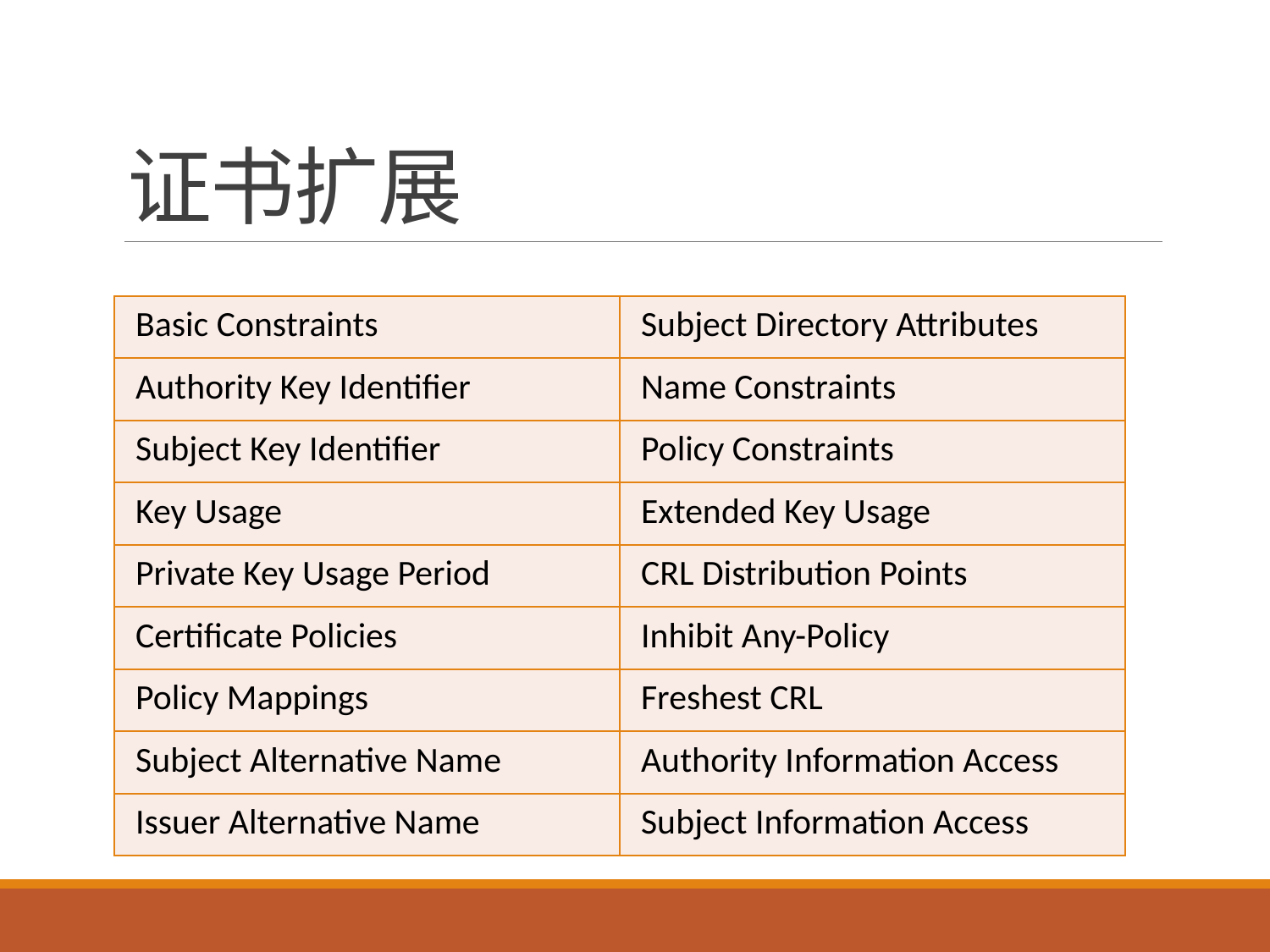

# 证书扩展
| Basic Constraints | Subject Directory Attributes |
| --- | --- |
| Authority Key Identifier | Name Constraints |
| Subject Key Identifier | Policy Constraints |
| Key Usage | Extended Key Usage |
| Private Key Usage Period | CRL Distribution Points |
| Certificate Policies | Inhibit Any-Policy |
| Policy Mappings | Freshest CRL |
| Subject Alternative Name | Authority Information Access |
| Issuer Alternative Name | Subject Information Access |
124